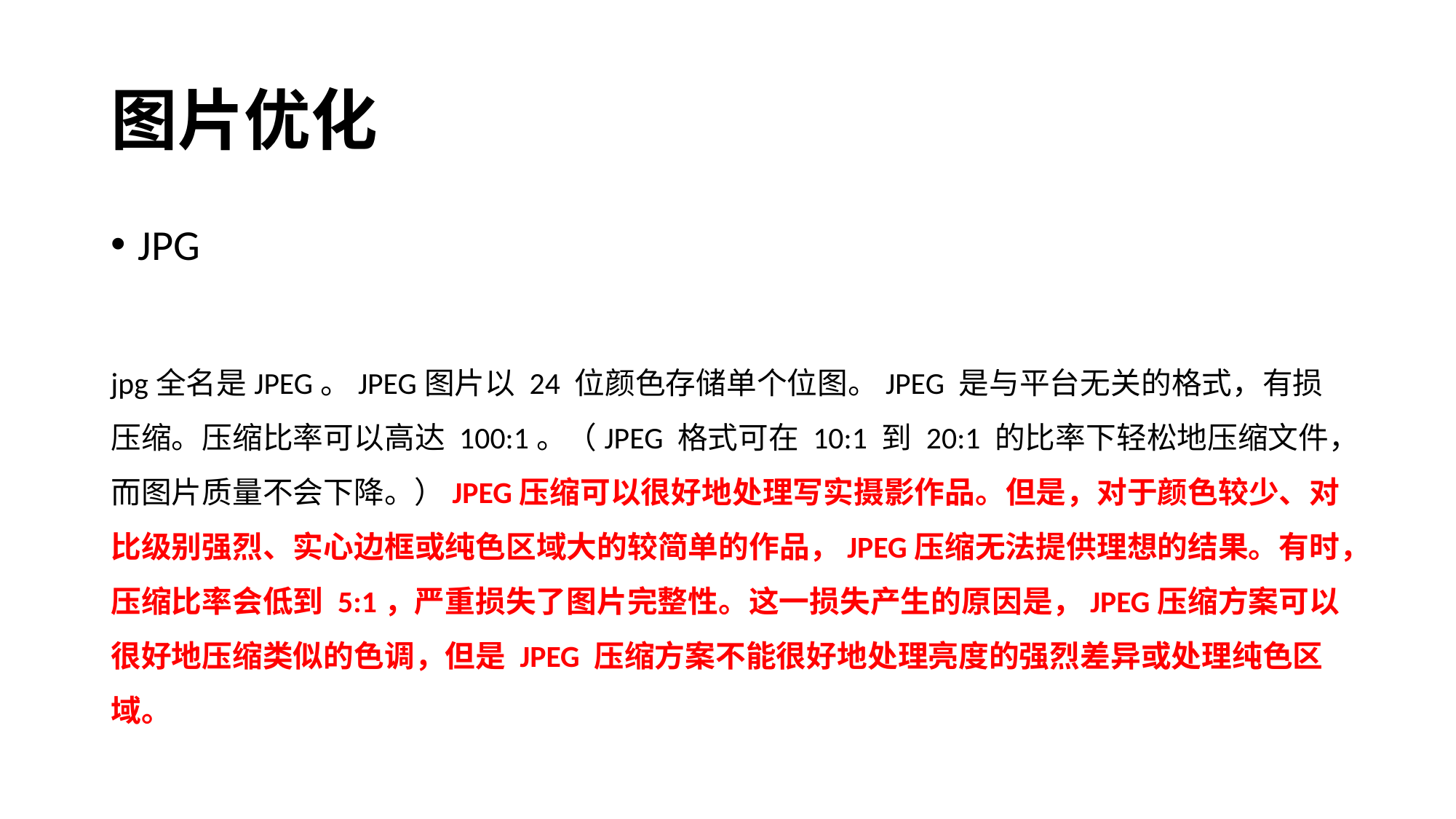

# 图片优化
JPG

jpg全名是JPEG。JPEG图片以 24 位颜色存储单个位图。JPEG 是与平台无关的格式，有损压缩。压缩比率可以高达 100:1。（JPEG 格式可在 10:1 到 20:1 的比率下轻松地压缩文件，而图片质量不会下降。）JPEG压缩可以很好地处理写实摄影作品。但是，对于颜色较少、对比级别强烈、实心边框或纯色区域大的较简单的作品，JPEG压缩无法提供理想的结果。有时，压缩比率会低到 5:1，严重损失了图片完整性。这一损失产生的原因是，JPEG压缩方案可以很好地压缩类似的色调，但是 JPEG 压缩方案不能很好地处理亮度的强烈差异或处理纯色区域。